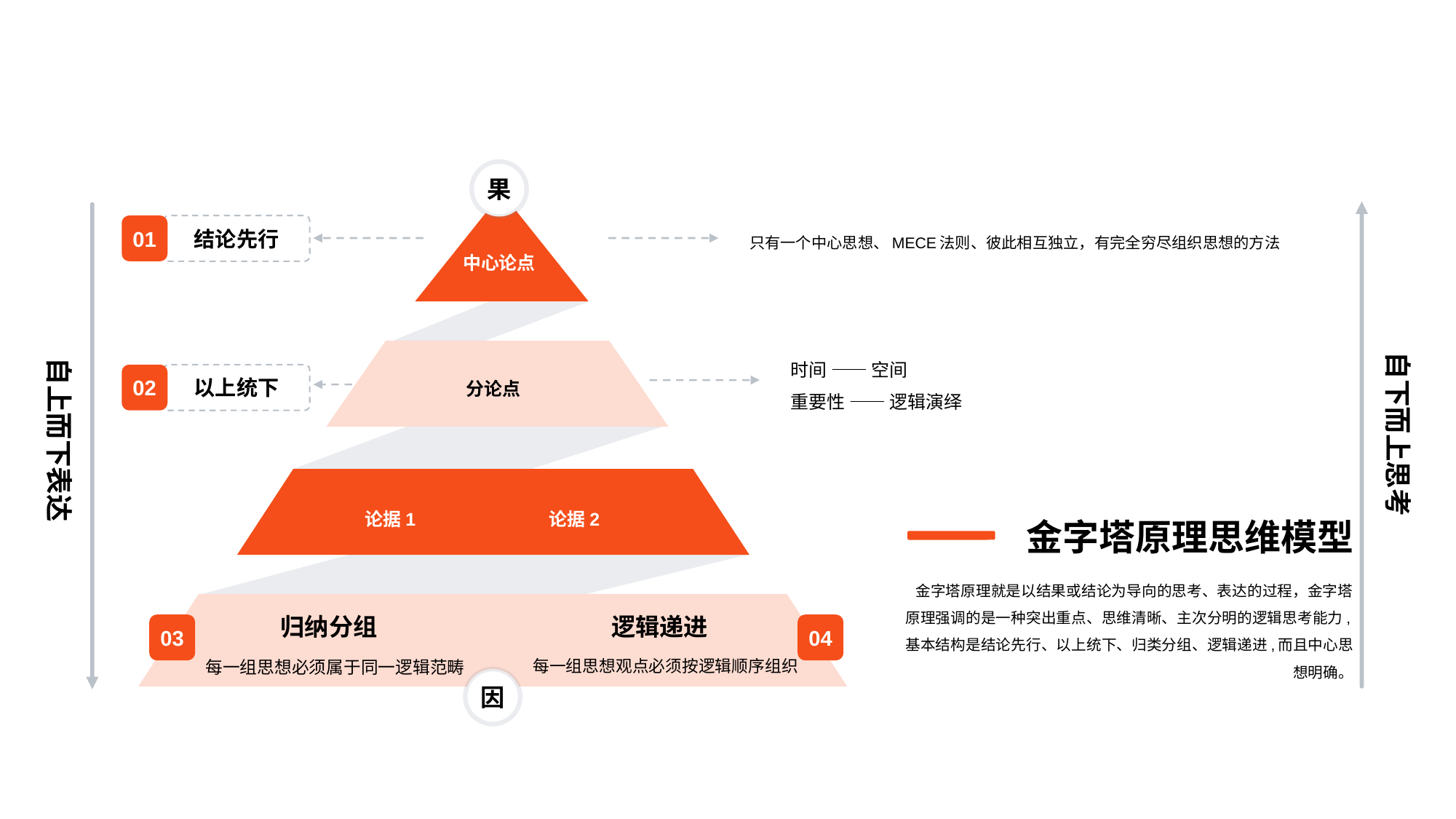

果
中心论点
分论点
论据2
论据1
归纳分组
03
每一组思想必须属于同一逻辑范畴
逻辑递进
04
每一组思想观点必须按逻辑顺序组织
因
只有一个中心思想、MECE法则、彼此相互独立，有完全穷尽组织思想的方法
01
结论先行
时间 —— 空间
重要性 —— 逻辑演绎
02
以上统下
自下而上思考
自上而下表达
金字塔原理思维模型

金字塔原理就是以结果或结论为导向的思考、表达的过程，金字塔原理强调的是一种突出重点、思维清晰、主次分明的逻辑思考能力,基本结构是结论先行、以上统下、归类分组、逻辑递进,而且中心思想明确。